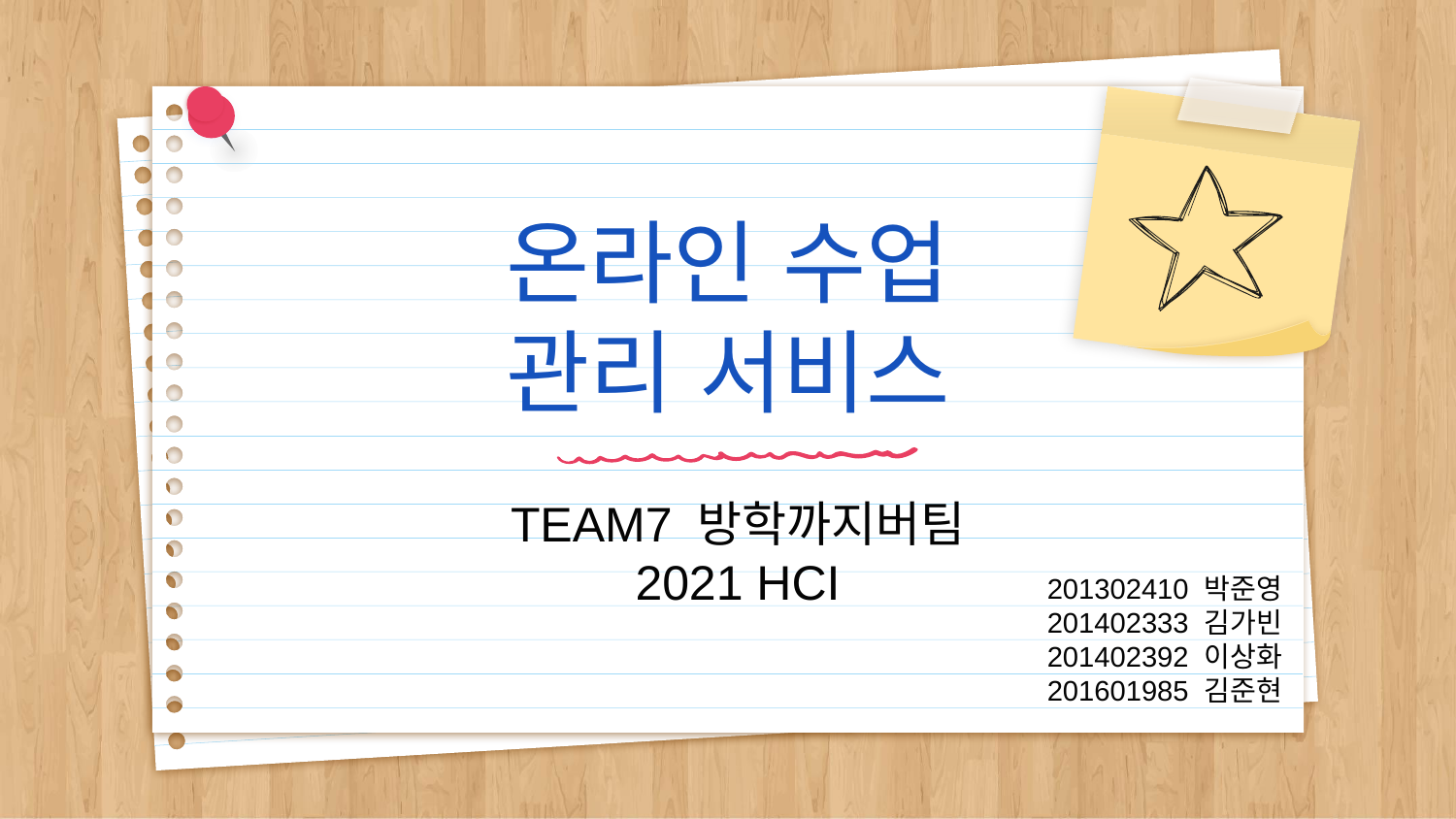

# 온라인 수업 관리 서비스

TEAM7 방학까지버팀
2021 HCI
201302410 박준영
201402333 김가빈
201402392 이상화
201601985 김준현